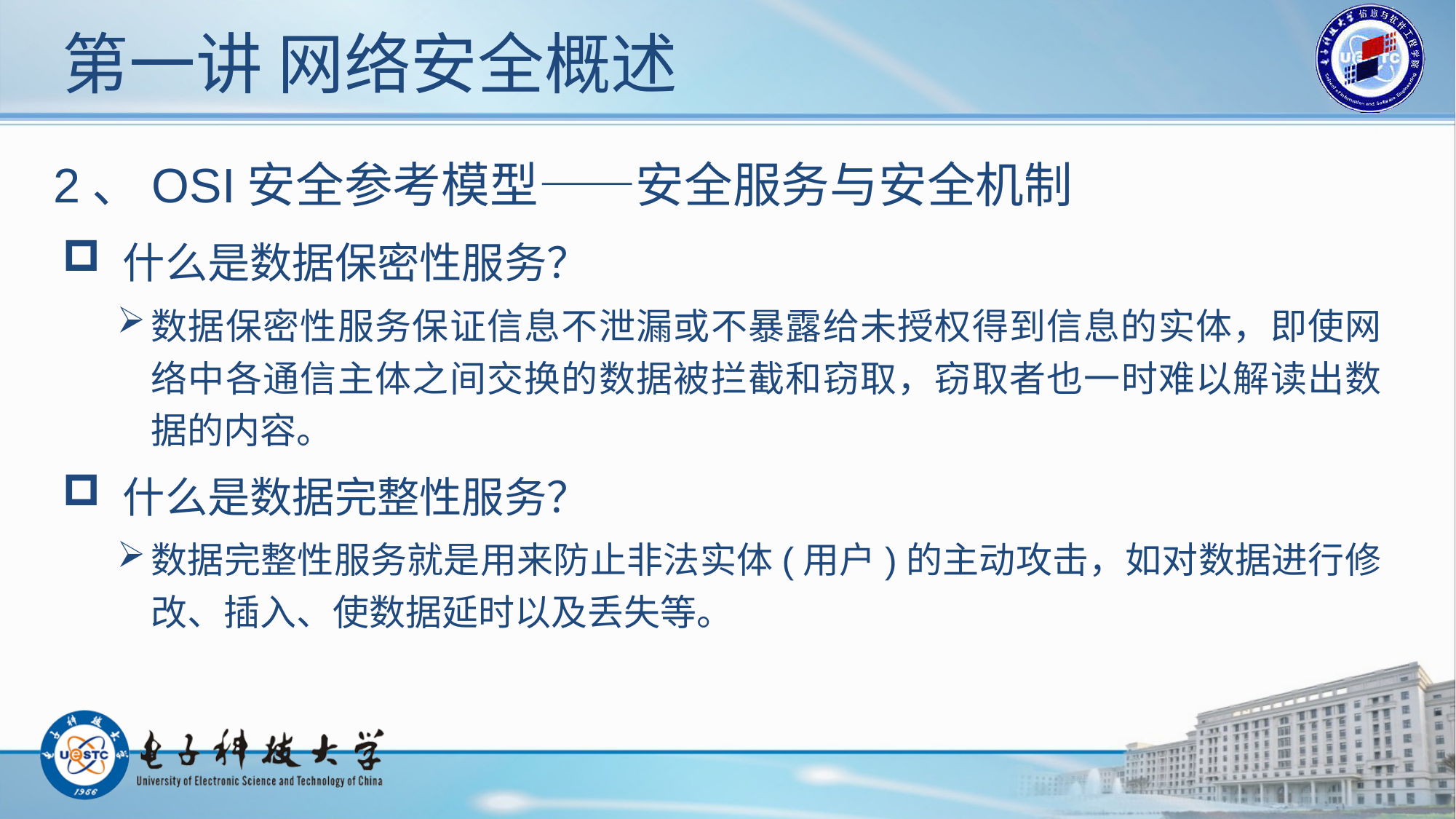

# 第一讲 网络安全概述
2、OSI安全参考模型——安全服务与安全机制
 什么是数据保密性服务？
数据保密性服务保证信息不泄漏或不暴露给未授权得到信息的实体，即使网络中各通信主体之间交换的数据被拦截和窃取，窃取者也一时难以解读出数据的内容。
 什么是数据完整性服务？
数据完整性服务就是用来防止非法实体(用户)的主动攻击，如对数据进行修改、插入、使数据延时以及丢失等。